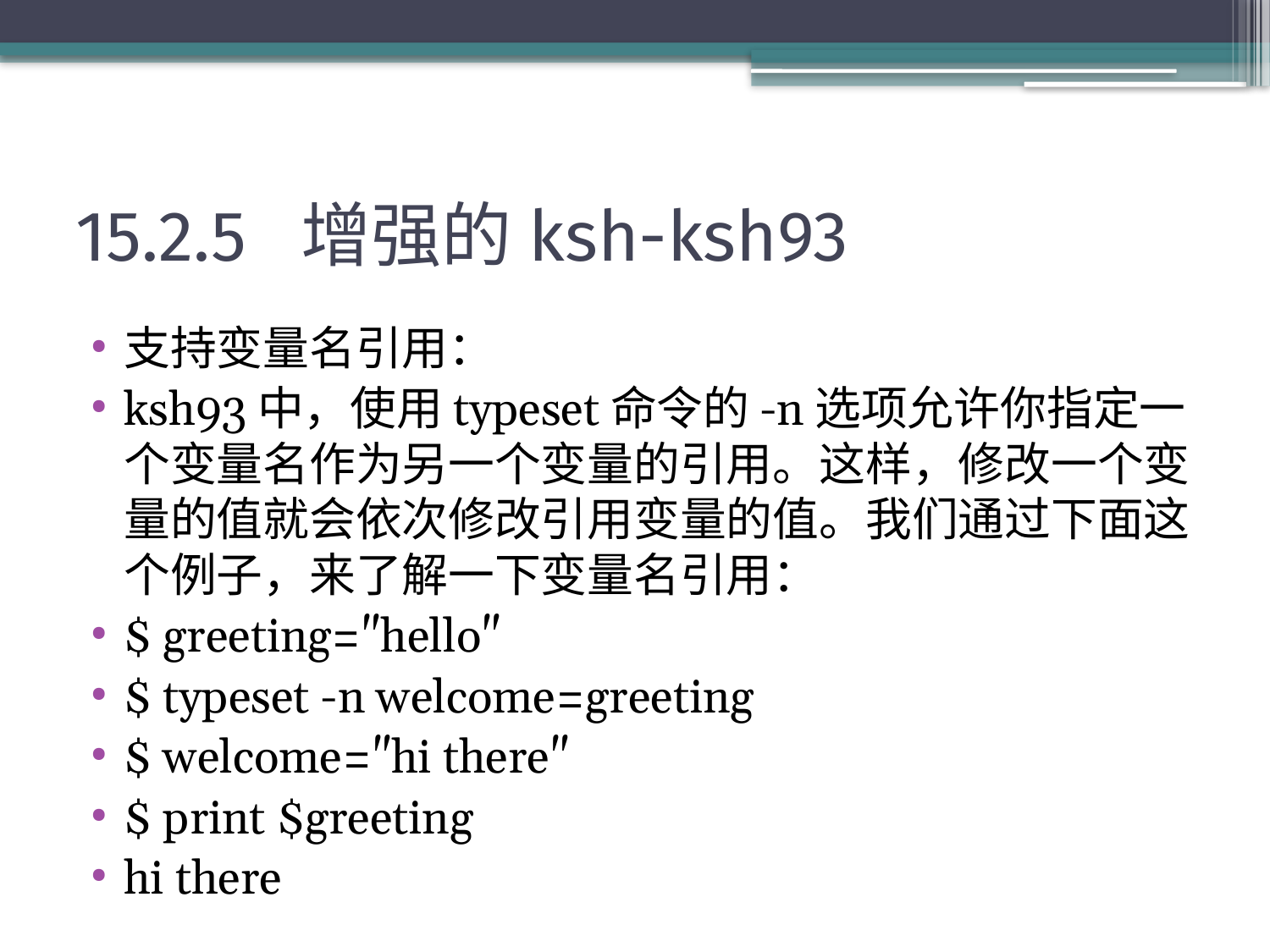

# 15.2.5  增强的ksh-ksh93
支持变量名引用：
ksh93中，使用typeset命令的-n选项允许你指定一个变量名作为另一个变量的引用。这样，修改一个变量的值就会依次修改引用变量的值。我们通过下面这个例子，来了解一下变量名引用：
$ greeting="hello"
$ typeset -n welcome=greeting
$ welcome="hi there"
$ print $greeting
hi there